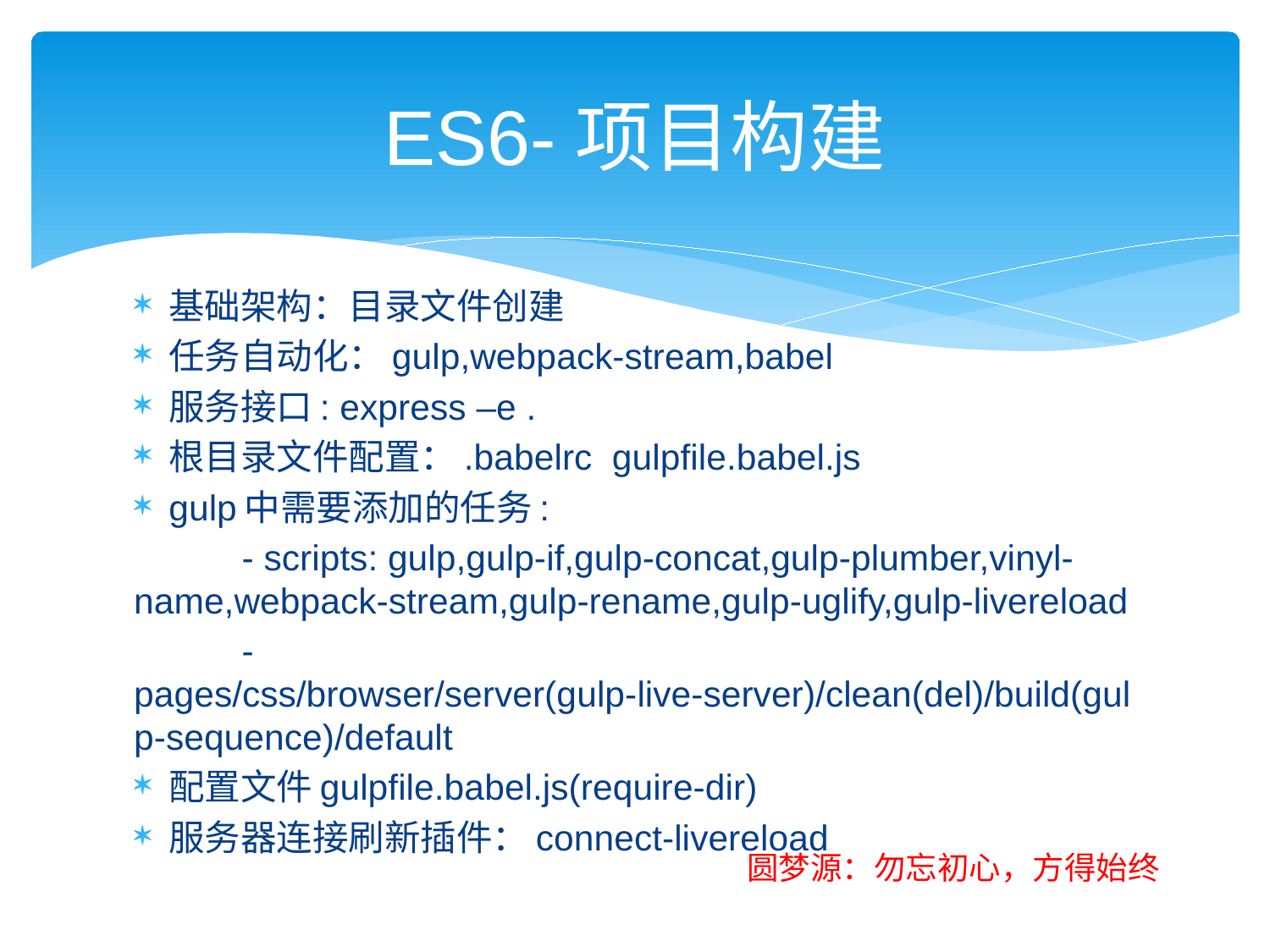

# ES6-项目构建
基础架构：目录文件创建
任务自动化：gulp,webpack-stream,babel
服务接口: express –e .
根目录文件配置：.babelrc  gulpfile.babel.js
gulp中需要添加的任务:
	- scripts: gulp,gulp-if,gulp-concat,gulp-plumber,vinyl-name,webpack-stream,gulp-rename,gulp-uglify,gulp-livereload
	- pages/css/browser/server(gulp-live-server)/clean(del)/build(gulp-sequence)/default
配置文件gulpfile.babel.js(require-dir)
服务器连接刷新插件：connect-livereload